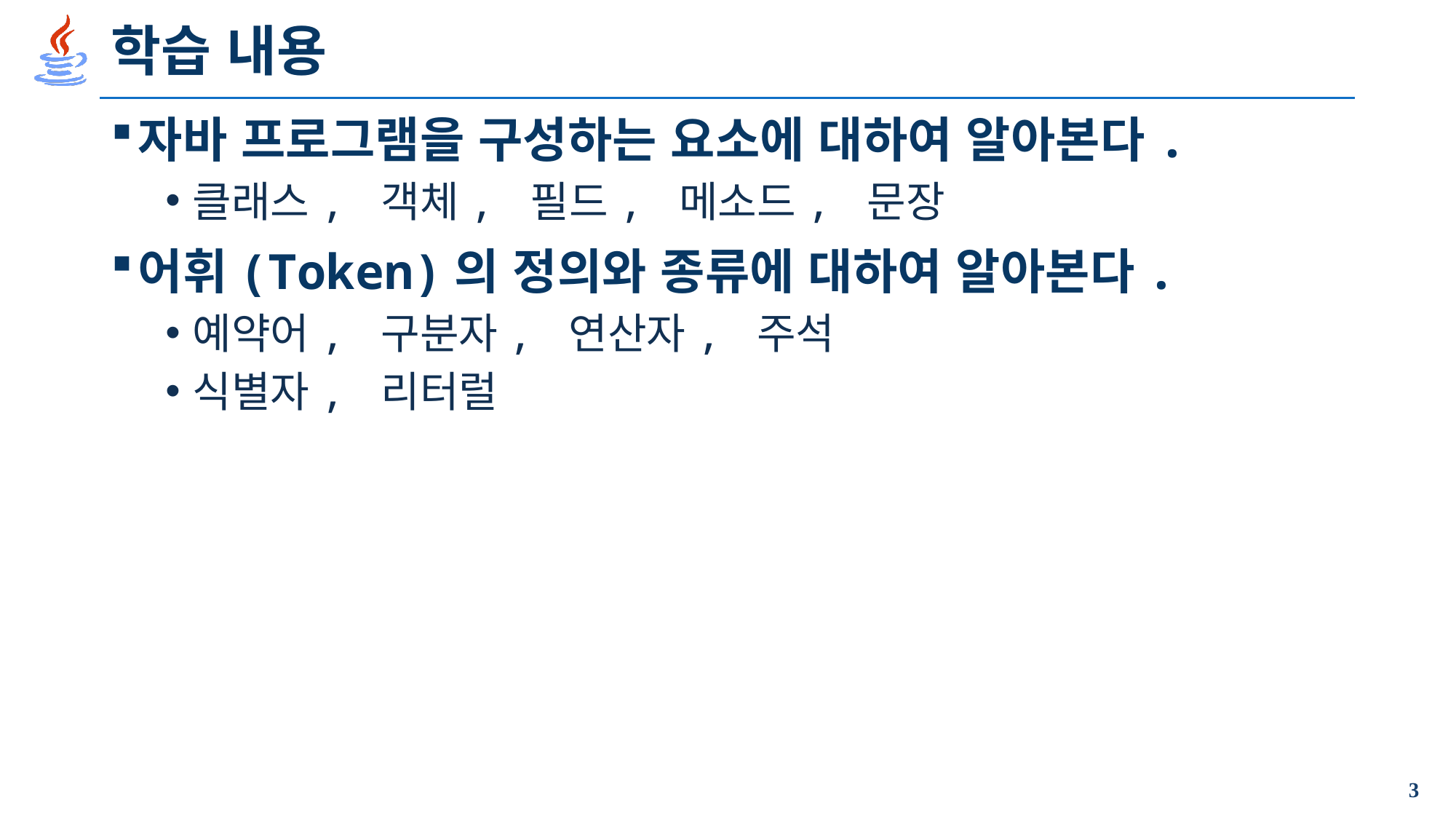

# 학습 내용
자바 프로그램을 구성하는 요소에 대하여 알아본다.
클래스, 객체, 필드, 메소드, 문장
어휘(Token)의 정의와 종류에 대하여 알아본다.
예약어, 구분자, 연산자, 주석
식별자, 리터럴

3